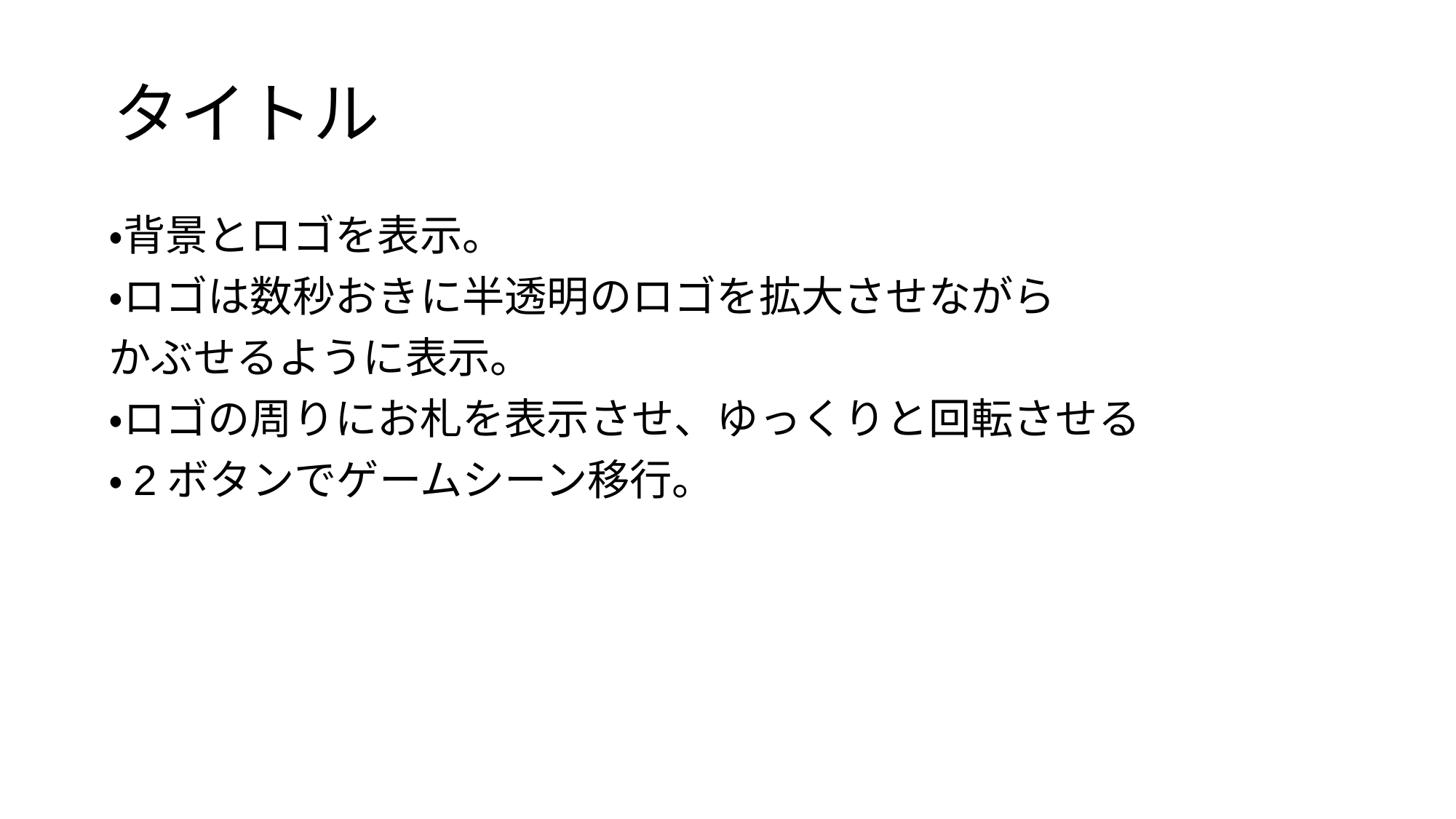

# タイトル
・背景とロゴを表示。
・ロゴは数秒おきに半透明のロゴを拡大させながら
かぶせるように表示。
・ロゴの周りにお札を表示させ、ゆっくりと回転させる
・2ボタンでゲームシーン移行。